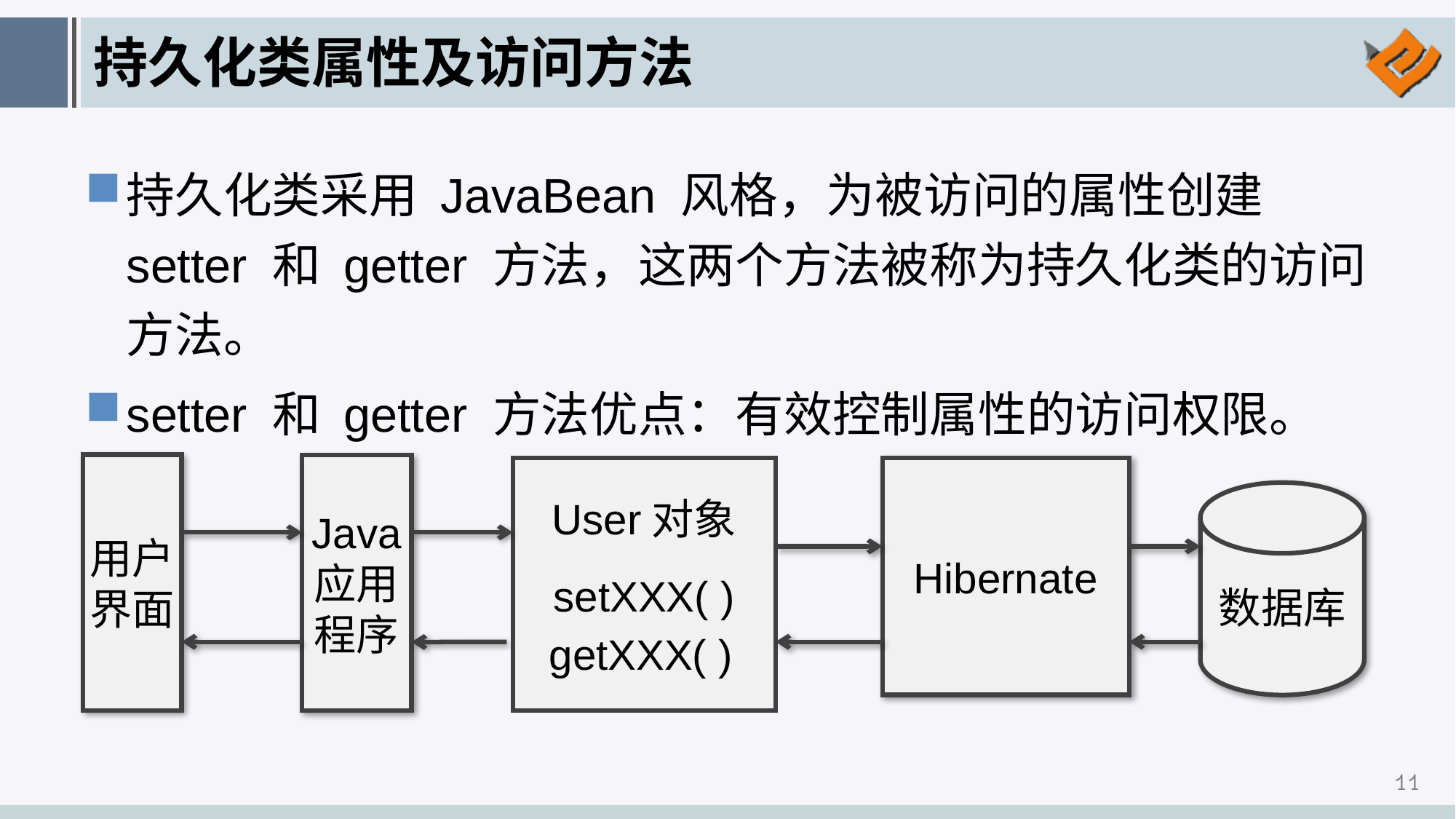

# 持久化类属性及访问方法
持久化类采用 JavaBean 风格，为被访问的属性创建 setter 和 getter 方法，这两个方法被称为持久化类的访问方法。
setter 和 getter 方法优点：有效控制属性的访问权限。

用户
界面
Java
应用
程序

User对象
setXXX( )
getXXX( )
Hibernate
数据库